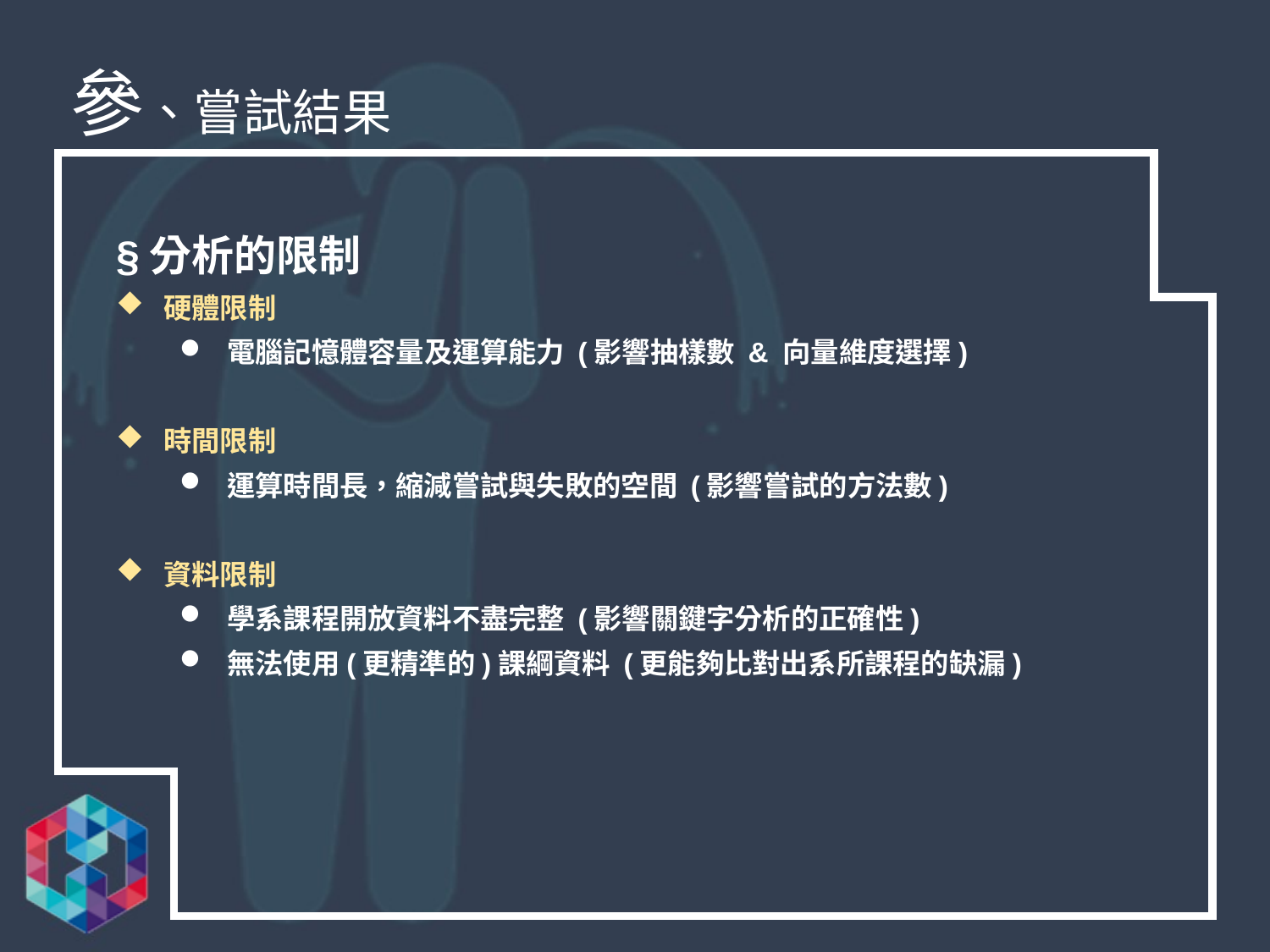

參、嘗試結果

§分析的限制
硬體限制
電腦記憶體容量及運算能力 (影響抽樣數 & 向量維度選擇)

時間限制
運算時間長，縮減嘗試與失敗的空間 (影響嘗試的方法數)

資料限制
學系課程開放資料不盡完整 (影響關鍵字分析的正確性)
無法使用(更精準的)課綱資料 (更能夠比對出系所課程的缺漏)